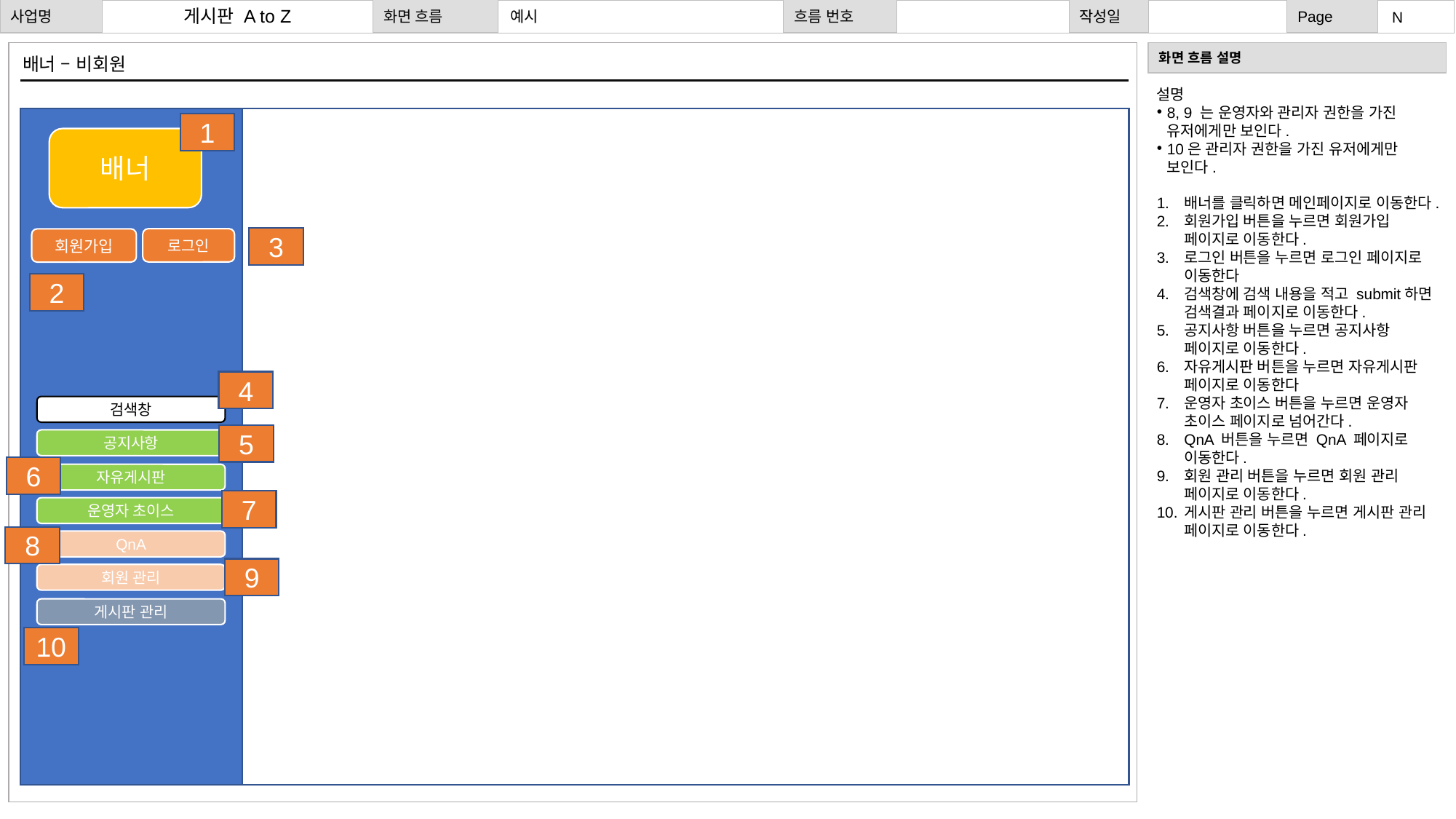

# 예시

게시판 A to Z
N

배너 – 비회원
설명
8, 9 는 운영자와 관리자 권한을 가진 유저에게만 보인다.
10은 관리자 권한을 가진 유저에게만 보인다.

배너를 클릭하면 메인페이지로 이동한다.
회원가입 버튼을 누르면 회원가입 페이지로 이동한다.
로그인 버튼을 누르면 로그인 페이지로 이동한다
검색창에 검색 내용을 적고 submit하면 검색결과 페이지로 이동한다.
공지사항 버튼을 누르면 공지사항 페이지로 이동한다.
자유게시판 버튼을 누르면 자유게시판 페이지로 이동한다
운영자 초이스 버튼을 누르면 운영자 초이스 페이지로 넘어간다.
QnA 버튼을 누르면 QnA 페이지로 이동한다.
회원 관리 버튼을 누르면 회원 관리 페이지로 이동한다.
게시판 관리 버튼을 누르면 게시판 관리 페이지로 이동한다.

1
배너
3
로그인
회원가입
2
4
검색창
5
공지사항
6
자유게시판
7
운영자 초이스
8
QnA
9
회원 관리
게시판 관리
10